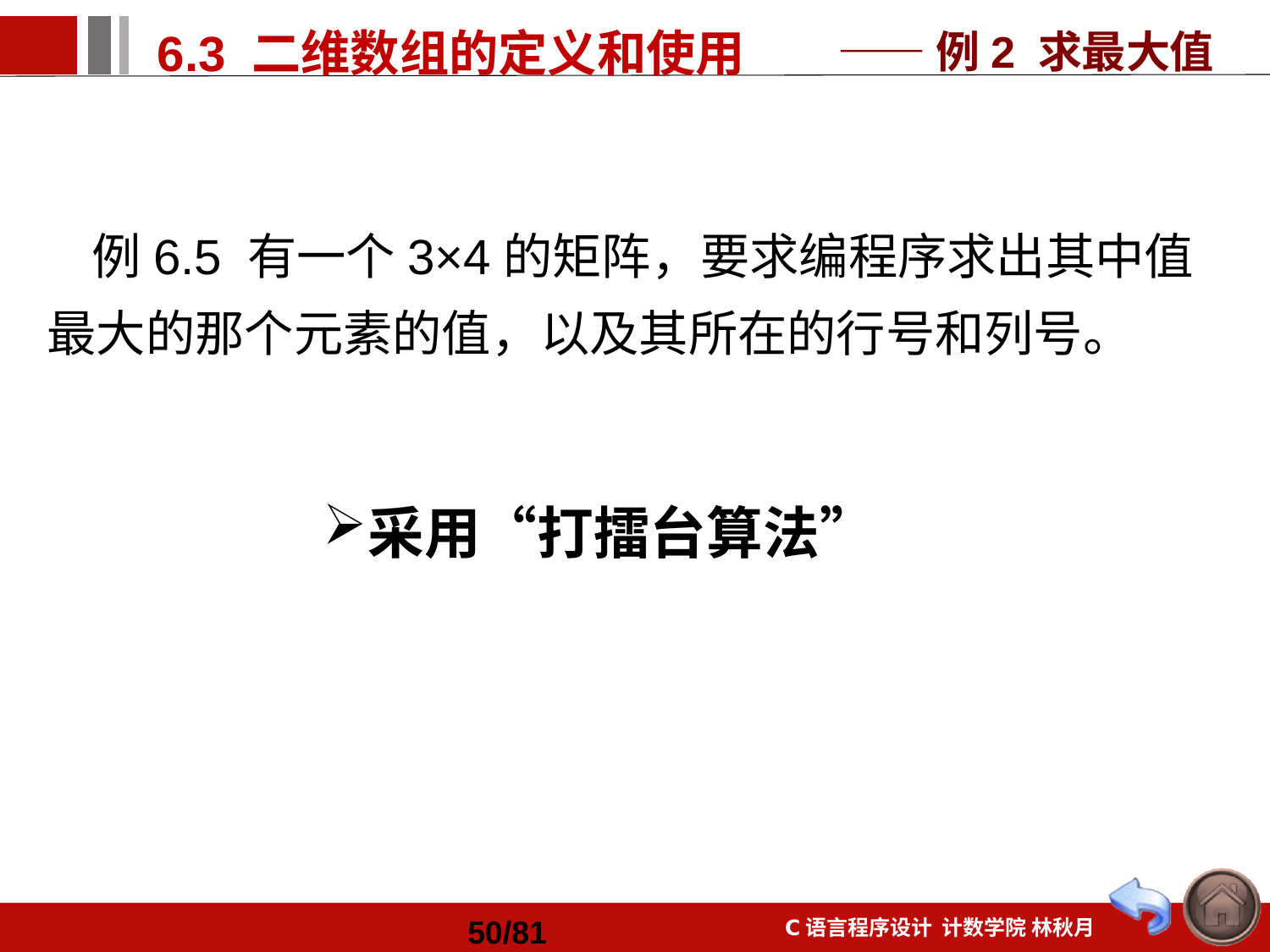

——例2 求最大值
   例6.5 有一个3×4的矩阵，要求编程序求出其中值最大的那个元素的值，以及其所在的行号和列号。
采用“打擂台算法”